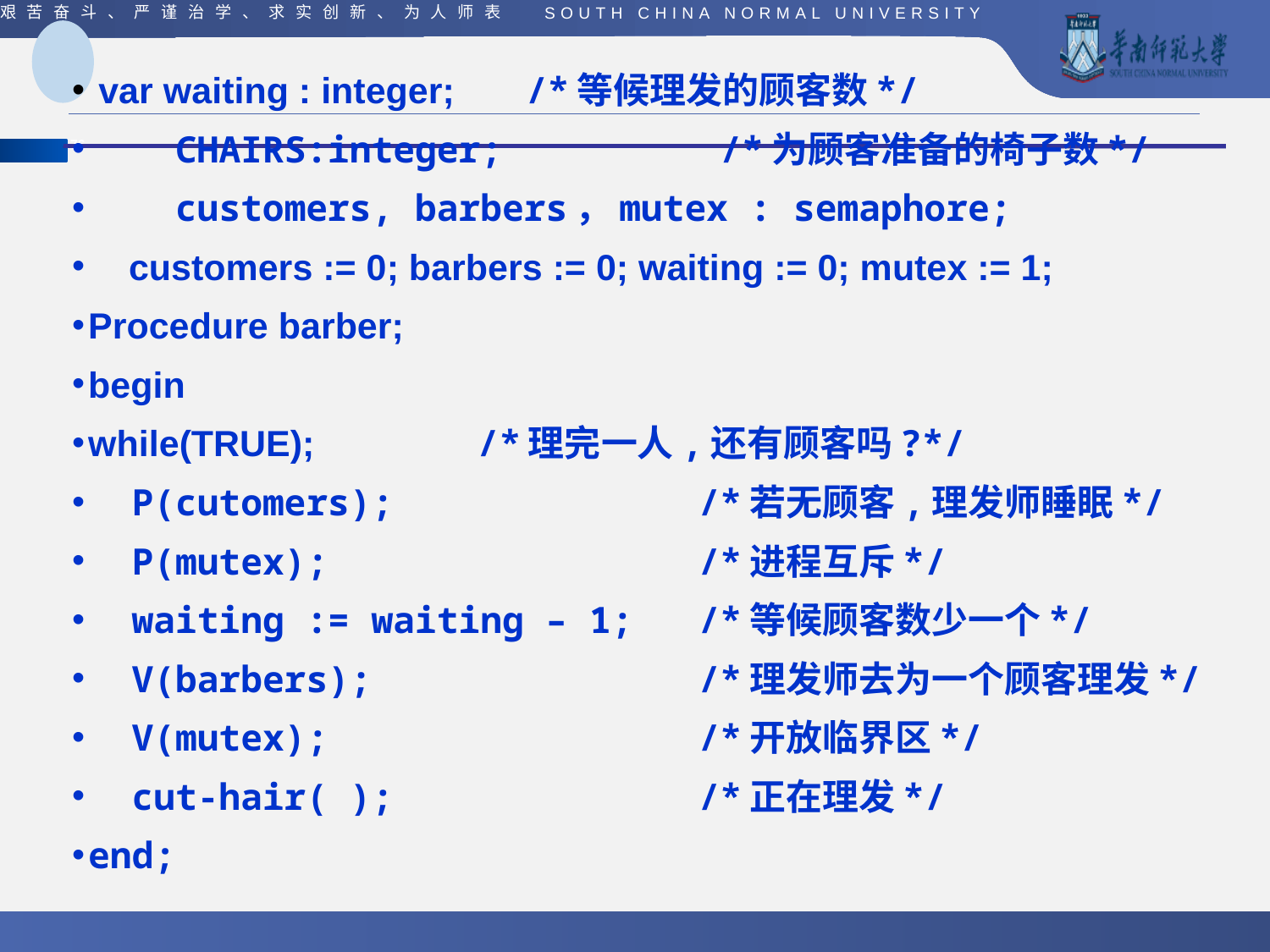

var waiting : integer;       /*等候理发的顾客数*/
    CHAIRS:integer;          /*为顾客准备的椅子数*/
    customers, barbers，mutex : semaphore;
    customers := 0; barbers := 0; waiting := 0; mutex := 1;
Procedure barber;
begin
while(TRUE);                /*理完一人,还有顾客吗?*/
  P(cutomers);              /*若无顾客,理发师睡眠*/
  P(mutex);                 /*进程互斥*/
  waiting := waiting – 1;   /*等候顾客数少一个*/
  V(barbers);               /*理发师去为一个顾客理发*/
  V(mutex);                 /*开放临界区*/
  cut-hair( );              /*正在理发*/
end;

76